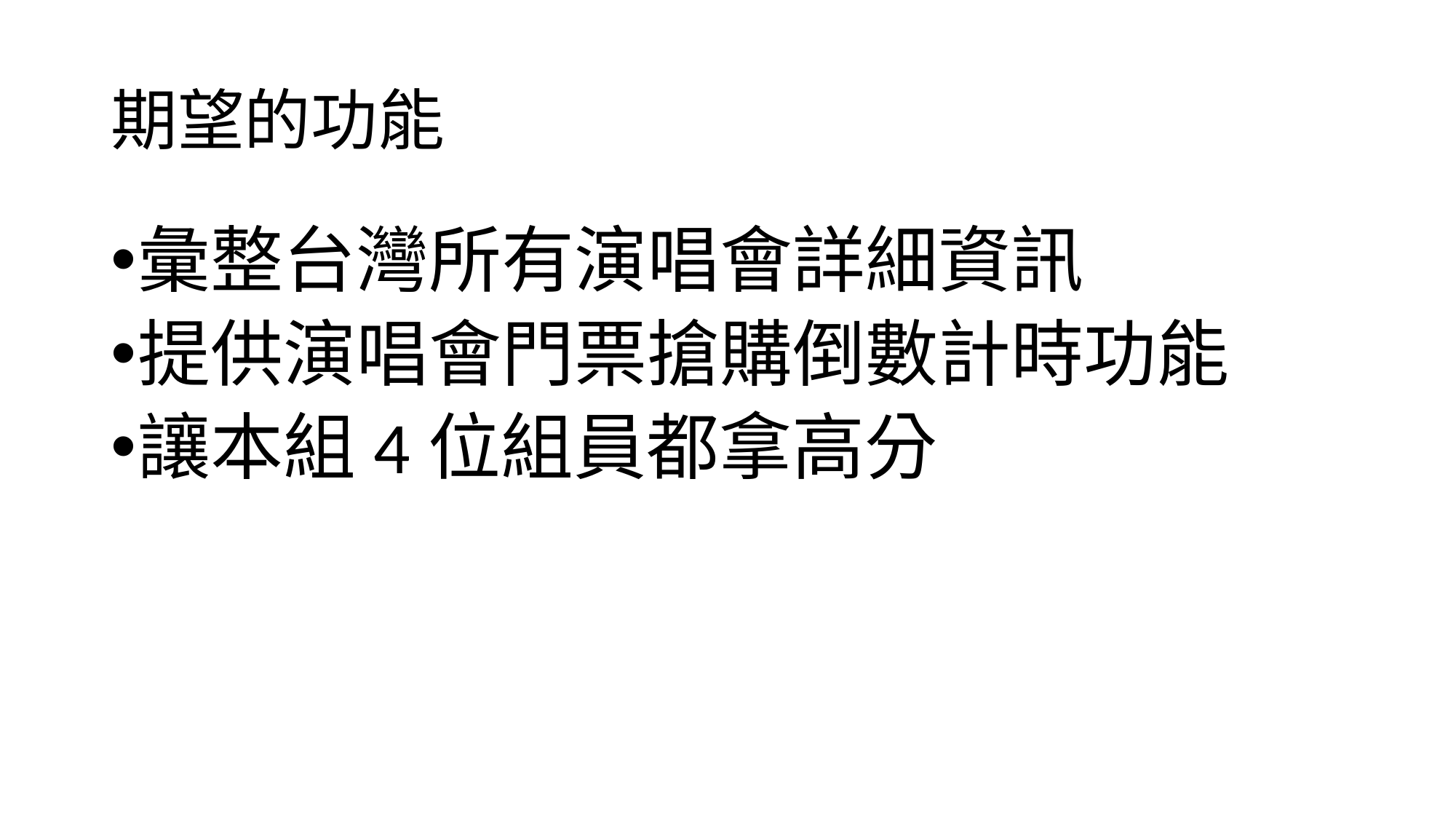

# 期望的功能
彙整台灣所有演唱會詳細資訊
提供演唱會門票搶購倒數計時功能
讓本組4位組員都拿高分